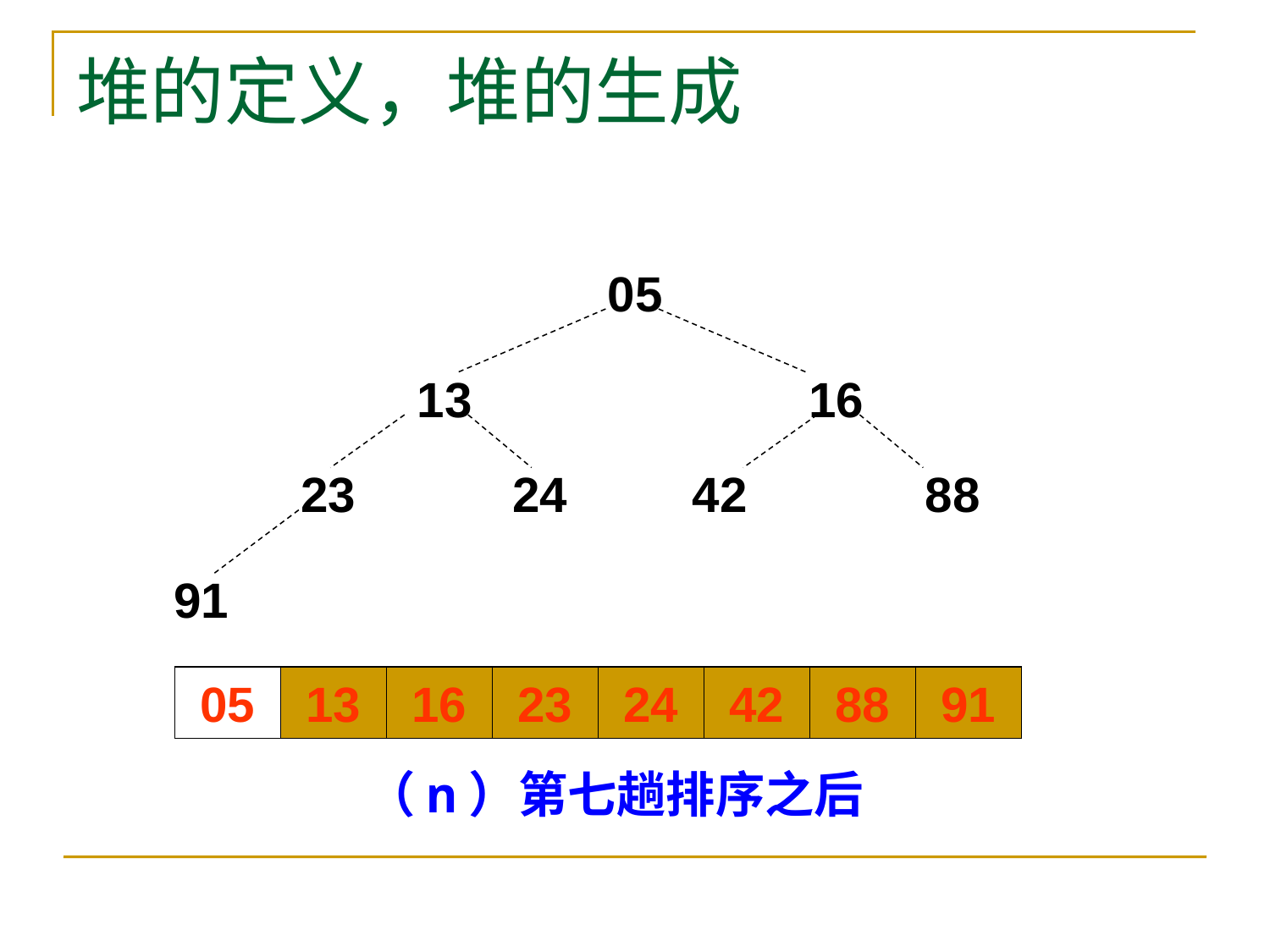

# 堆的定义，堆的生成
05

13
16

23
24
42
88

91
05
13
16
23
24
42
88
91
（n）第七趟排序之后